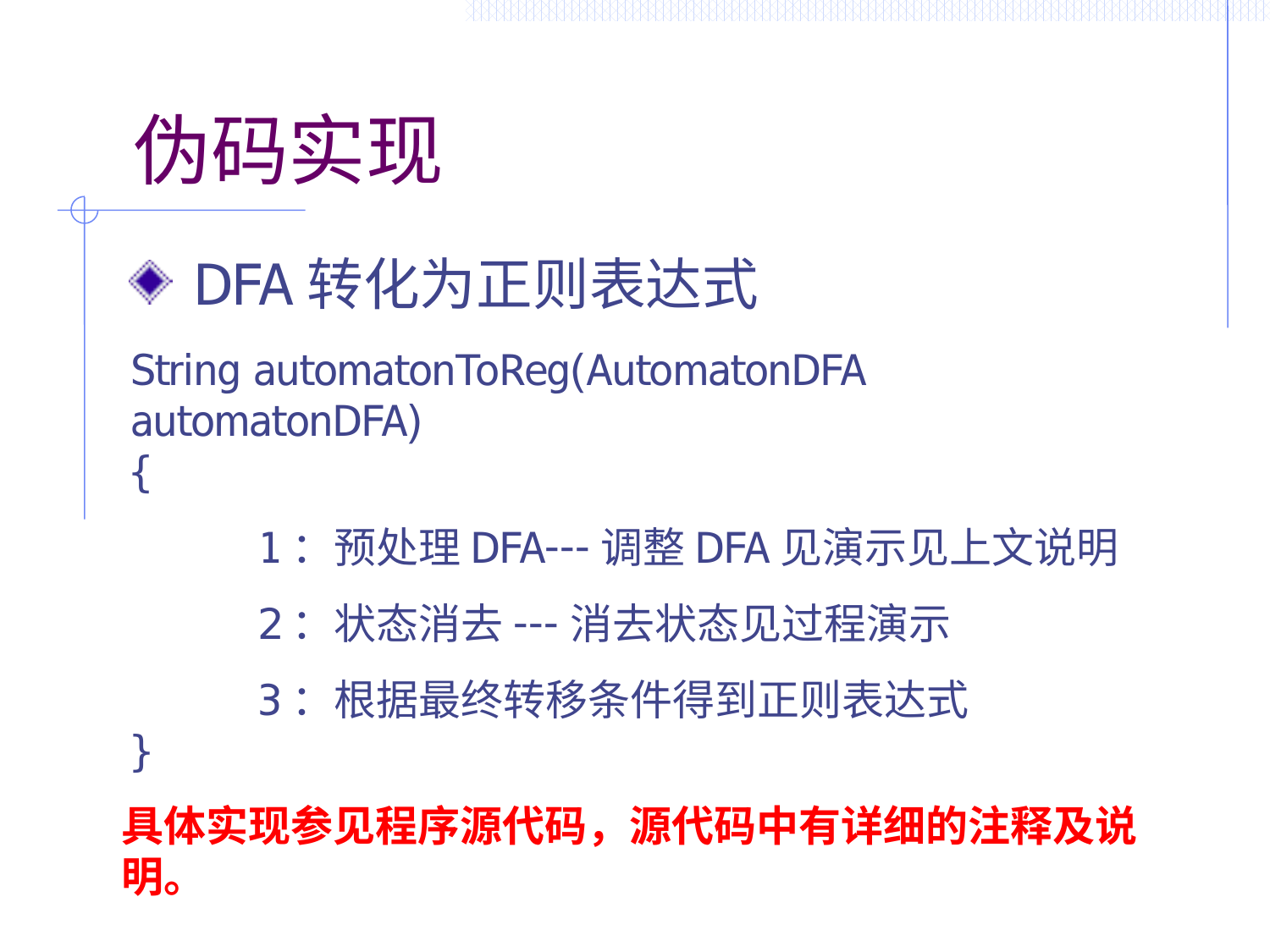

# 伪码实现
 DFA转化为正则表达式

String automatonToReg(AutomatonDFA automatonDFA)
{
	1：预处理DFA---调整DFA见演示见上文说明
	2：状态消去---消去状态见过程演示
	3：根据最终转移条件得到正则表达式
}

具体实现参见程序源代码，源代码中有详细的注释及说明。